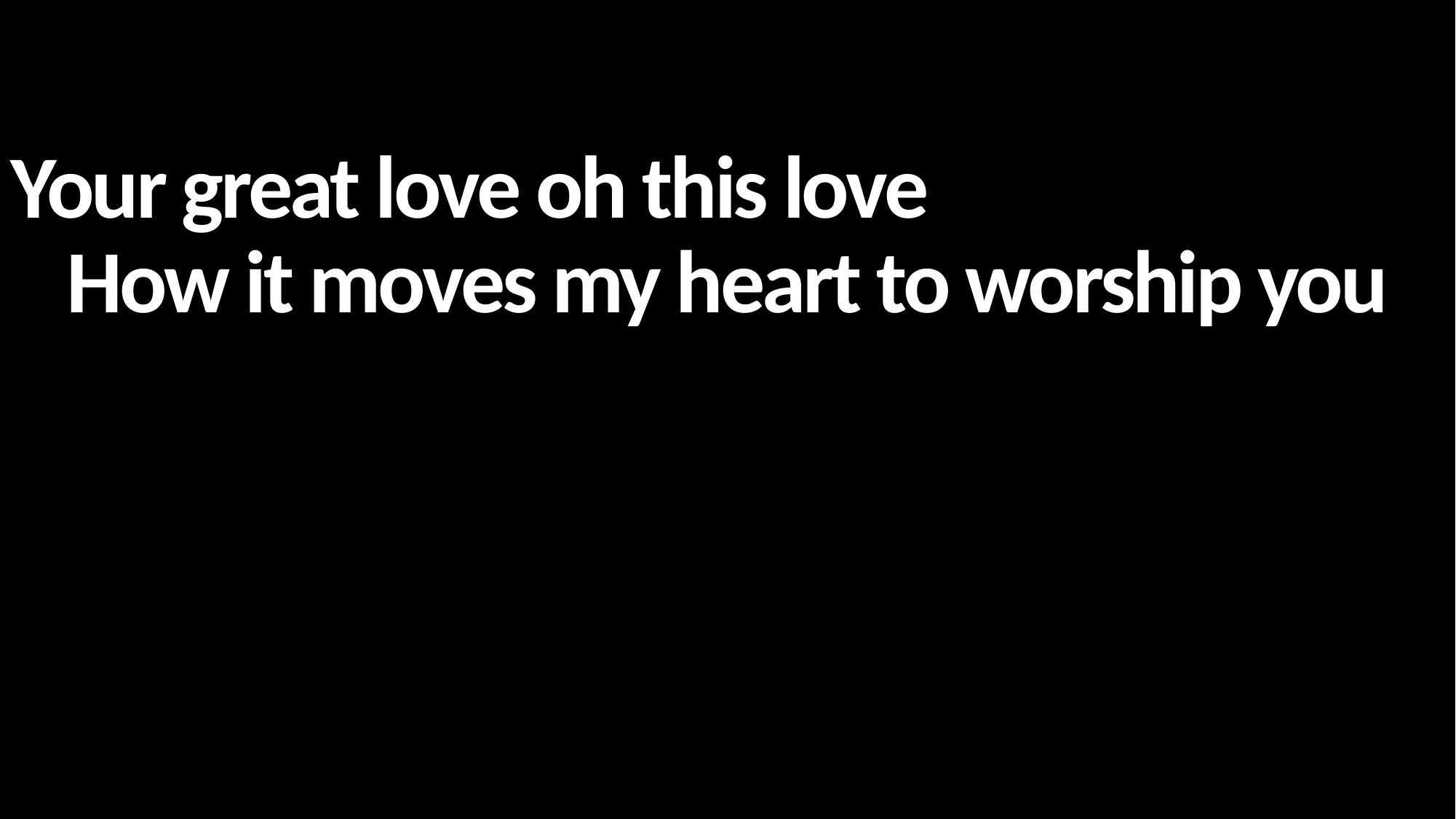

Your great love oh this love
How it moves my heart to worship you
그 사랑 얼마나
나를 감격하게 하는지